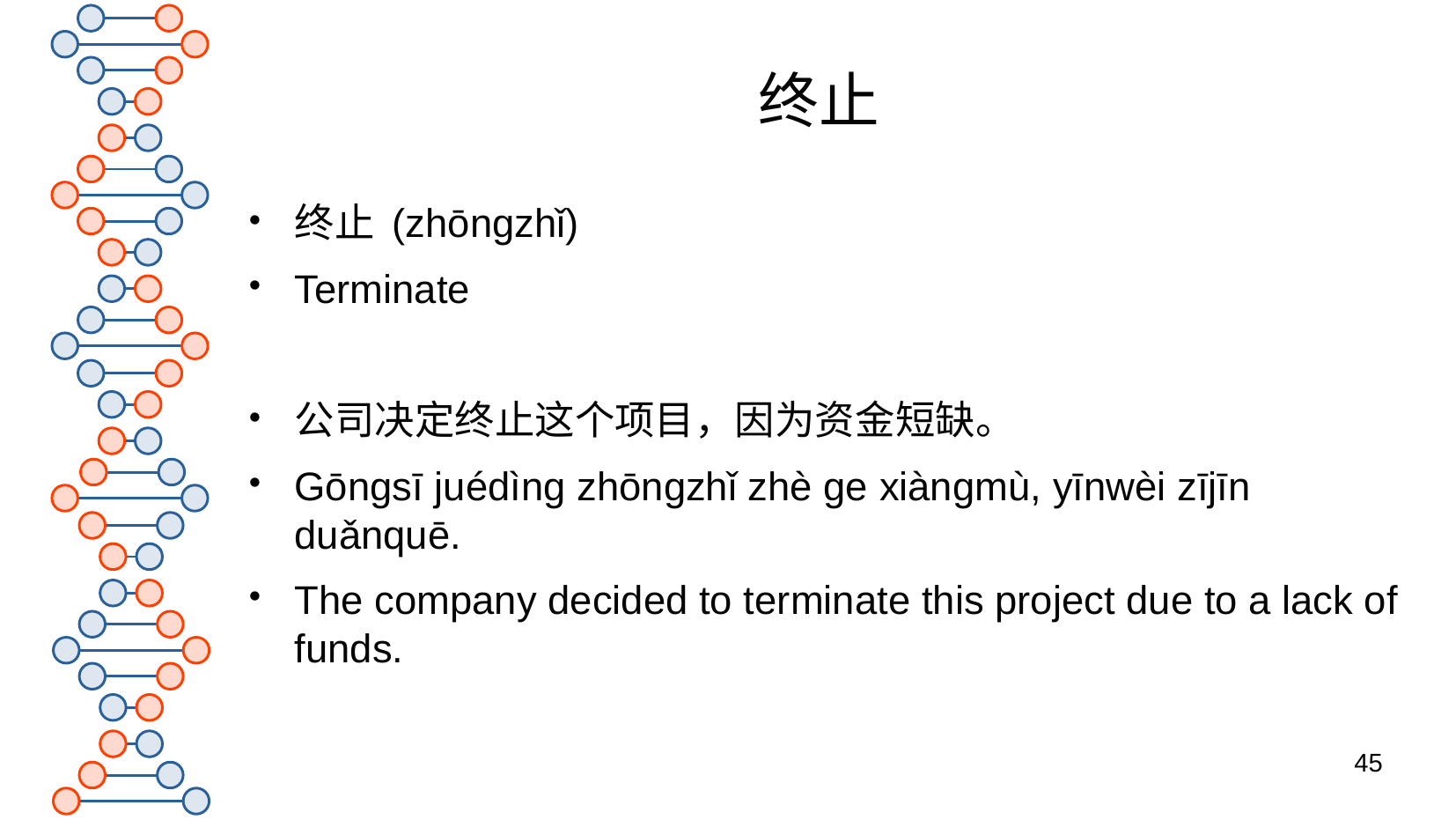

# 终止
终止 (zhōngzhǐ)
Terminate

公司决定终止这个项目，因为资金短缺。
Gōngsī juédìng zhōngzhǐ zhè ge xiàngmù, yīnwèi zījīn duǎnquē.
The company decided to terminate this project due to a lack of funds.

45